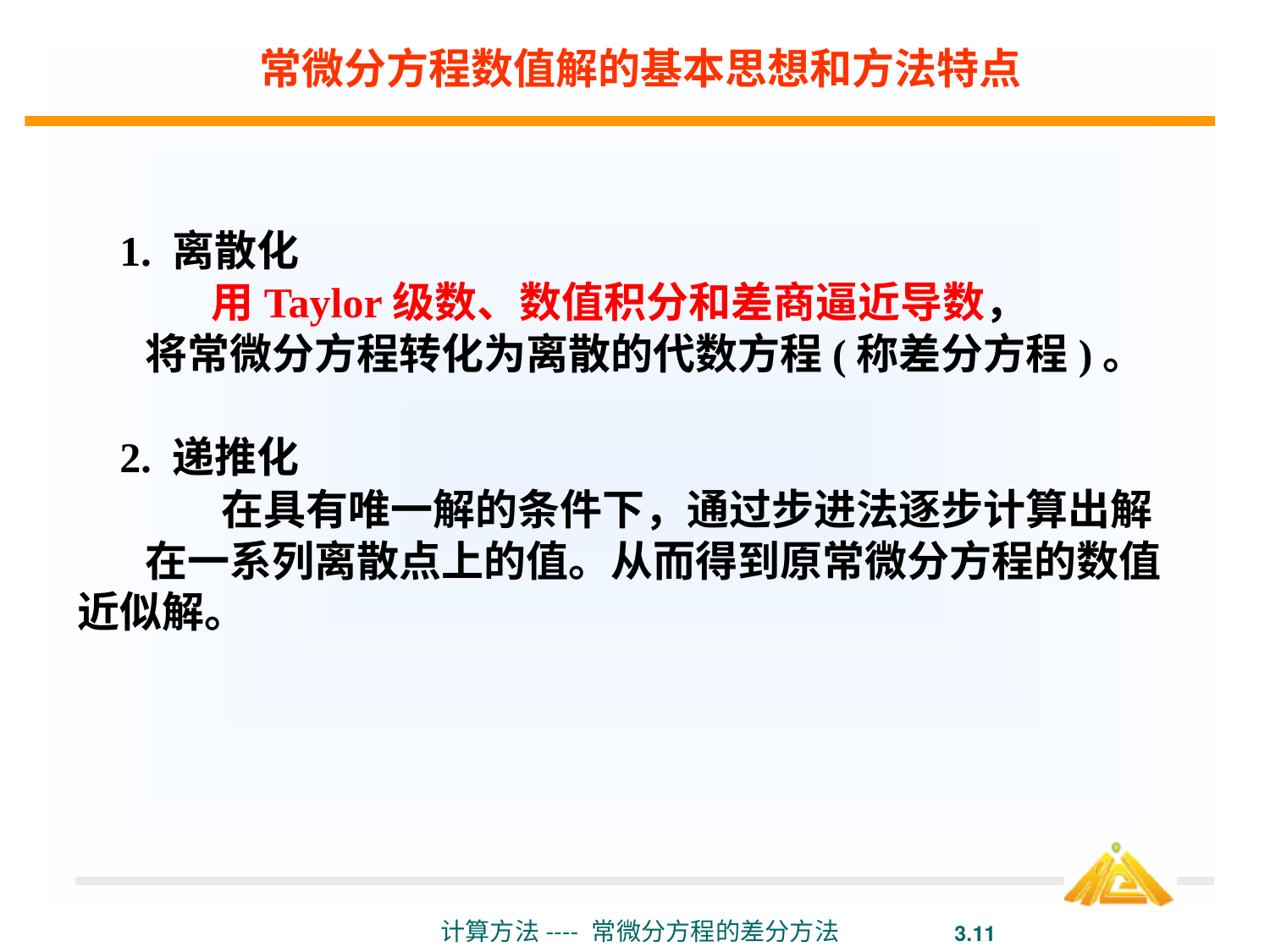

常微分方程数值解的基本思想和方法特点

    1. 离散化
             用Taylor级数、数值积分和差商逼近导数，
      将常微分方程转化为离散的代数方程(称差分方程)。

    2. 递推化
              在具有唯一解的条件下，通过步进法逐步计算出解
      在一系列离散点上的值。从而得到原常微分方程的数值近似解。